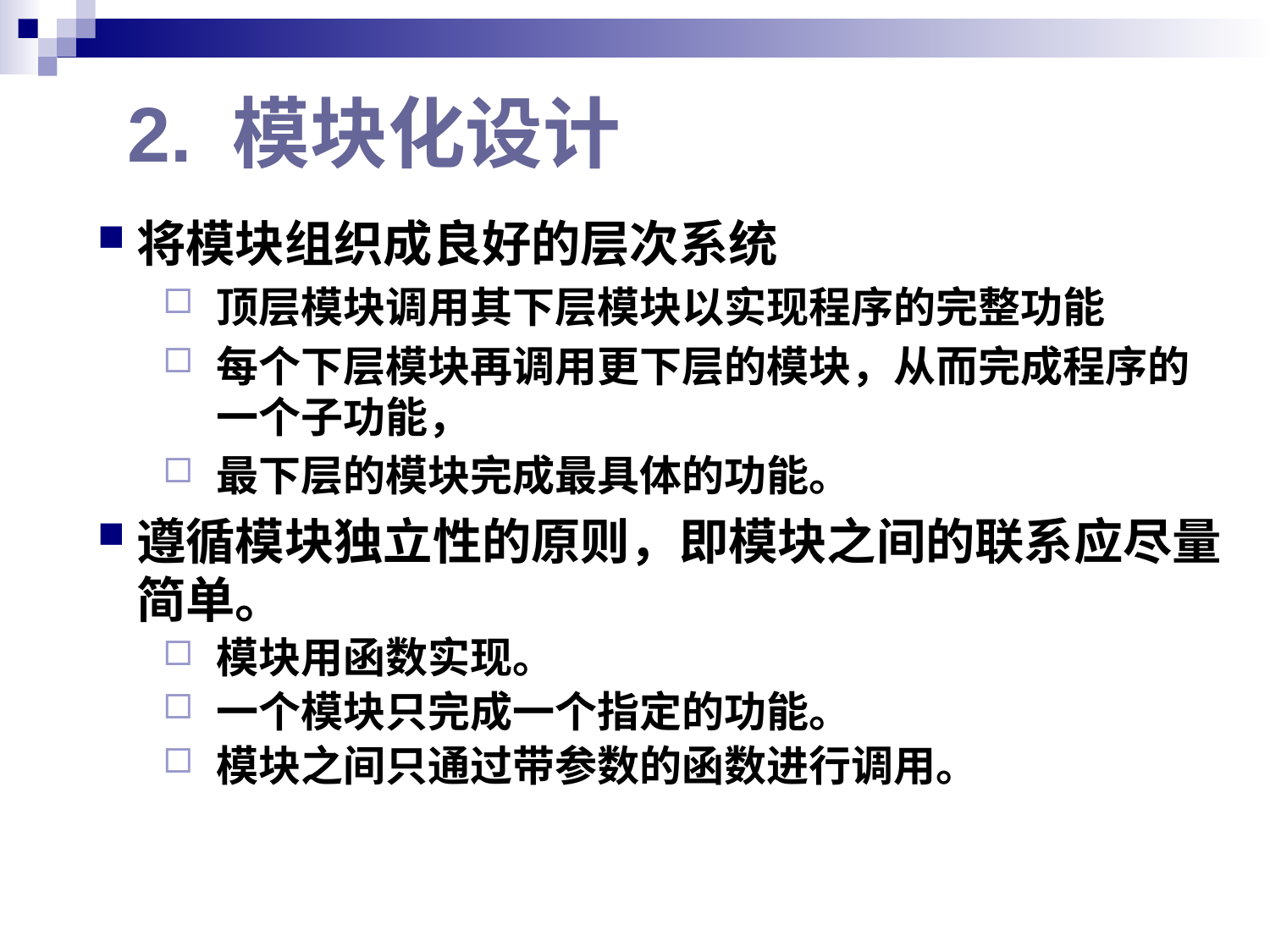

# 2. 模块化设计
将模块组织成良好的层次系统
顶层模块调用其下层模块以实现程序的完整功能
每个下层模块再调用更下层的模块，从而完成程序的一个子功能，
最下层的模块完成最具体的功能。
遵循模块独立性的原则，即模块之间的联系应尽量简单。
模块用函数实现。
一个模块只完成一个指定的功能。
模块之间只通过带参数的函数进行调用。